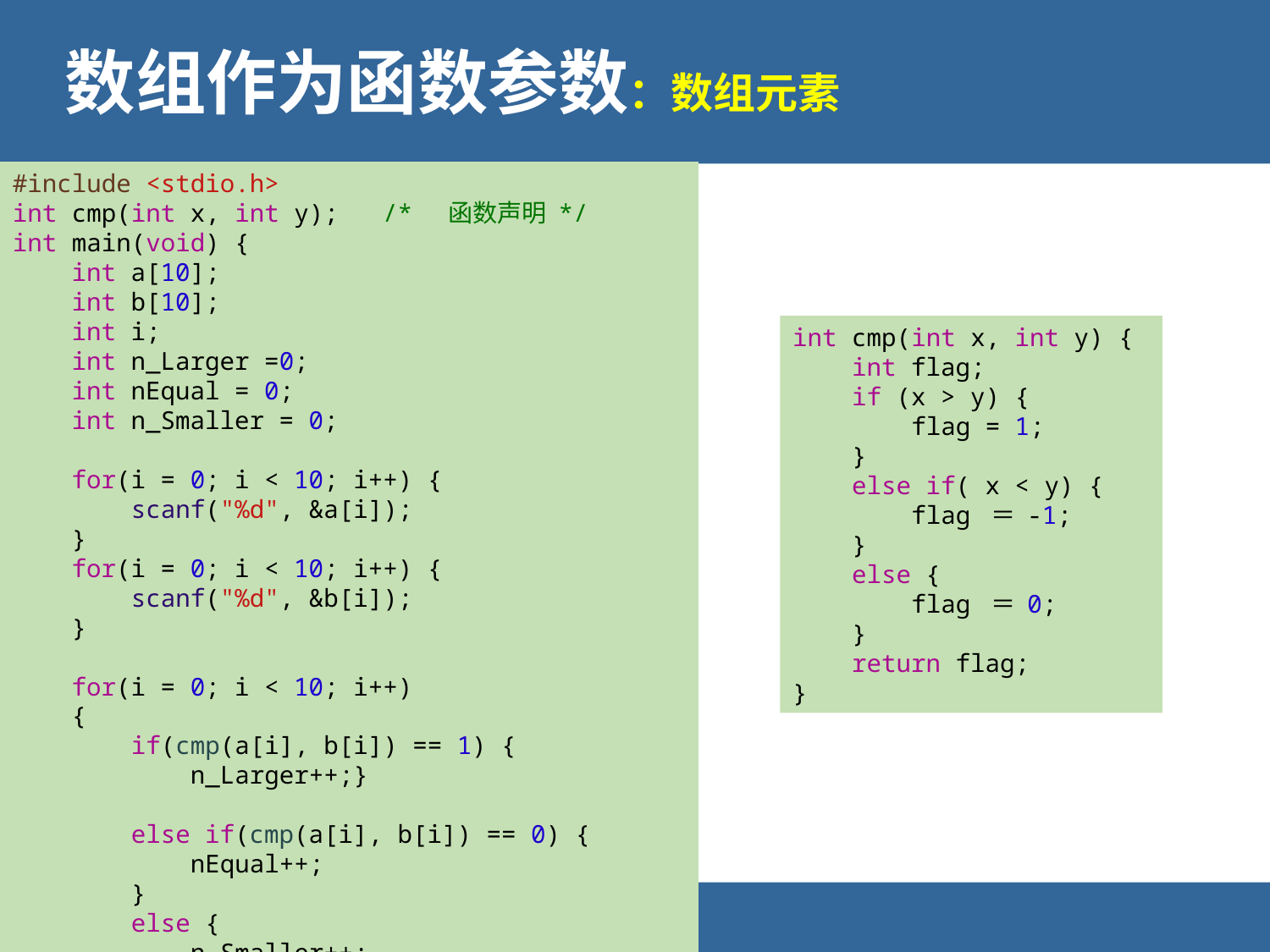

# 数组作为函数参数：数组元素
#include <stdio.h>
int cmp(int x, int y);   /*  函数声明 */
int main(void) {
    int a[10];
    int b[10];
    int i;
    int n_Larger =0;
    int nEqual = 0;
    int n_Smaller = 0;

    for(i = 0; i < 10; i++) {
        scanf("%d", &a[i]);
    }
    for(i = 0; i < 10; i++) {
        scanf("%d", &b[i]);
    }

    for(i = 0; i < 10; i++)
    {
        if(cmp(a[i], b[i]) == 1) {
            n_Larger++;}

        else if(cmp(a[i], b[i]) == 0) {
            nEqual++;
        }
        else {
            n_Smaller++;
        }
    }

    if(n_Larger > n_Smaller){
        printf("array a is larger b\n");
    }
    else if (n_Larger< n_Smaller) {
        printf("array a is smaller\n");

    }
    else {
        printf("two arrays are equal\n");
    }
    return 0;
}
int cmp(int x, int y) {
    int flag;
    if (x > y) {
        flag = 1;
    }
    else if( x < y) {
        flag ＝ -1;
    }
    else {
        flag ＝ 0;
    }
    return flag;
}